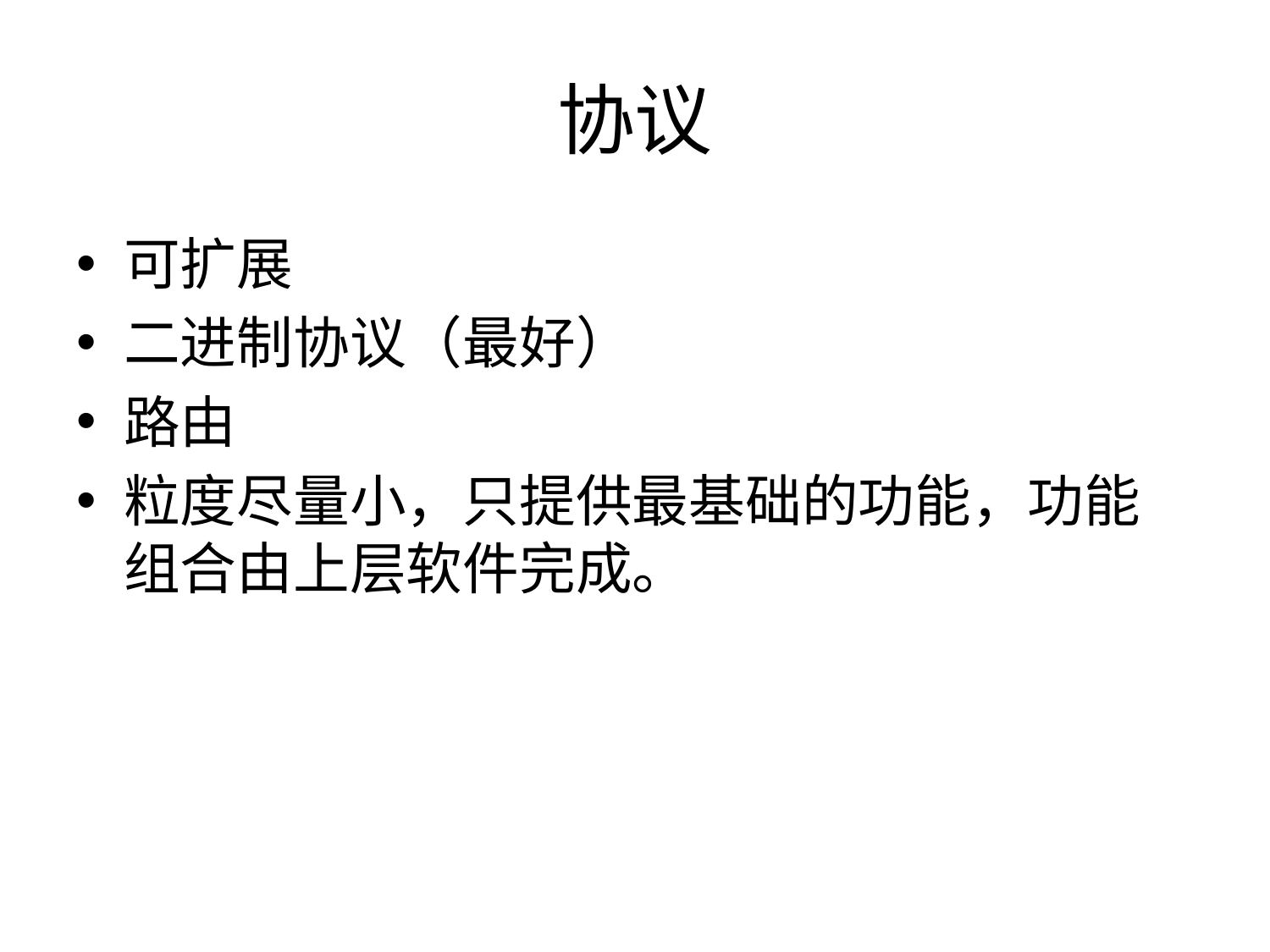

# 协议
可扩展
二进制协议（最好）
路由
粒度尽量小，只提供最基础的功能，功能组合由上层软件完成。